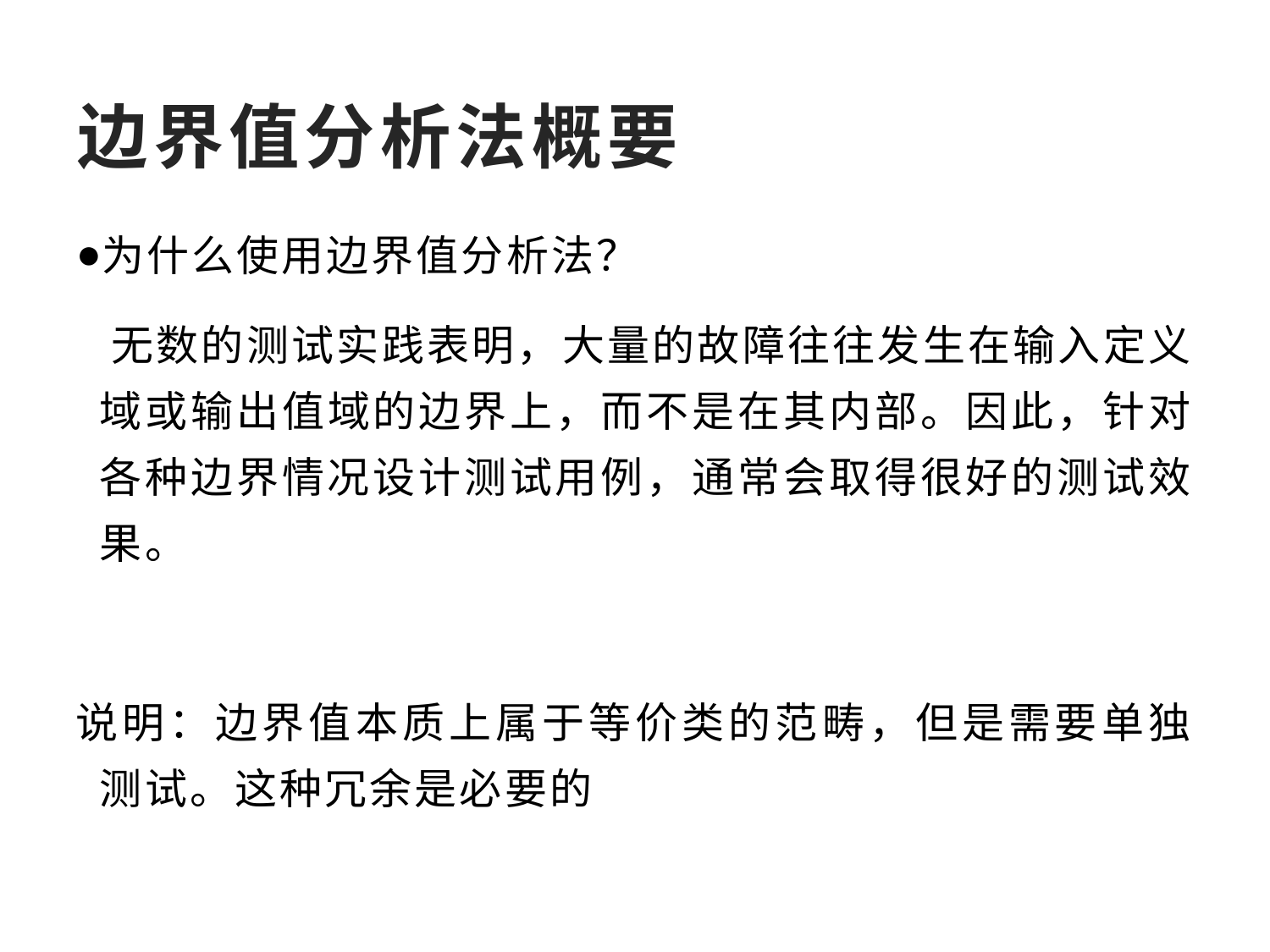

# 边界值分析法概要
为什么使用边界值分析法？
  无数的测试实践表明，大量的故障往往发生在输入定义域或输出值域的边界上，而不是在其内部。因此，针对各种边界情况设计测试用例，通常会取得很好的测试效果。

说明：边界值本质上属于等价类的范畴，但是需要单独测试。这种冗余是必要的